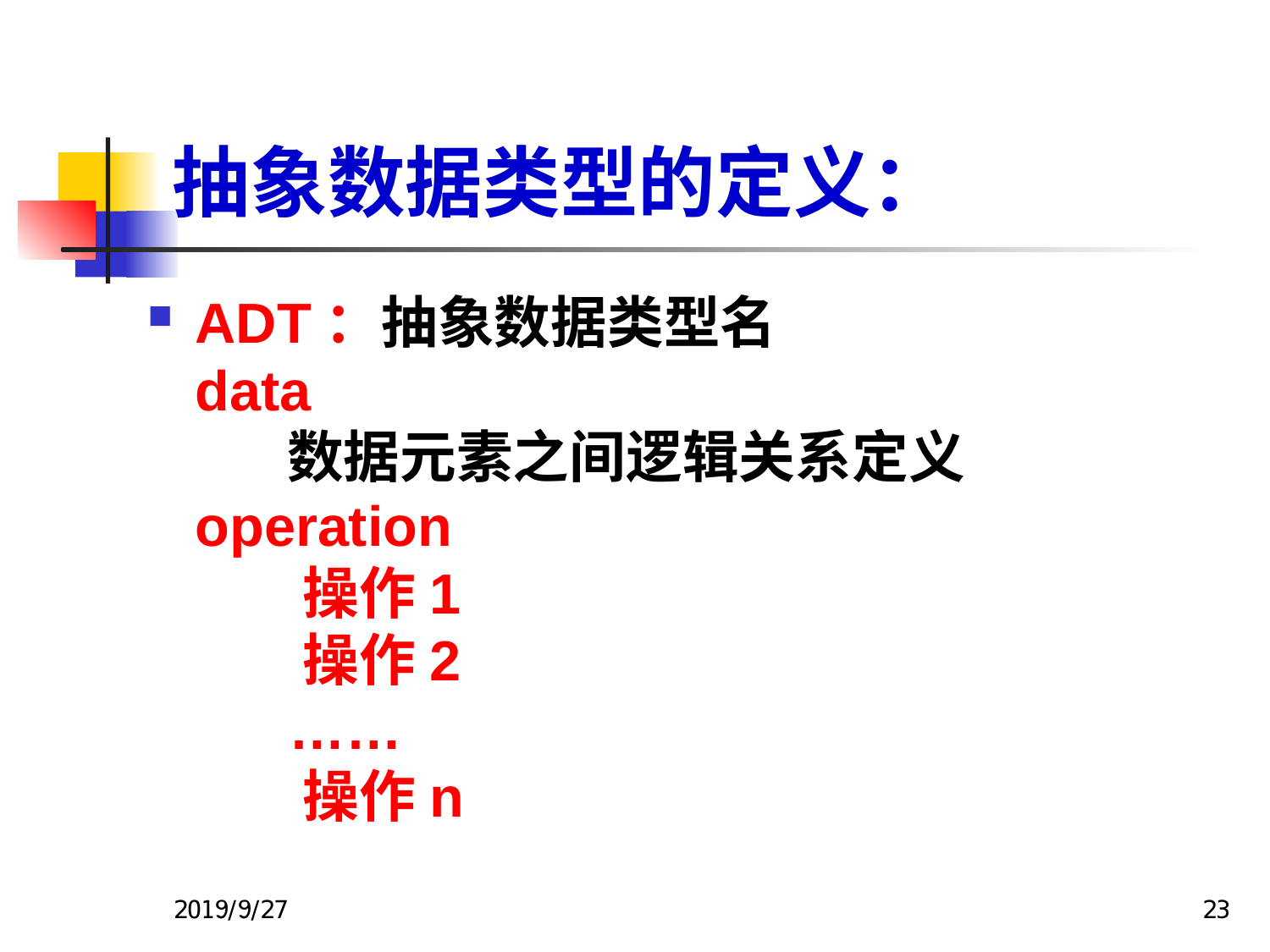

# 抽象数据类型的定义：
ADT：抽象数据类型名
data
     数据元素之间逻辑关系定义
operation
      操作1
      操作2
      ……
      操作n
2019/9/27
23